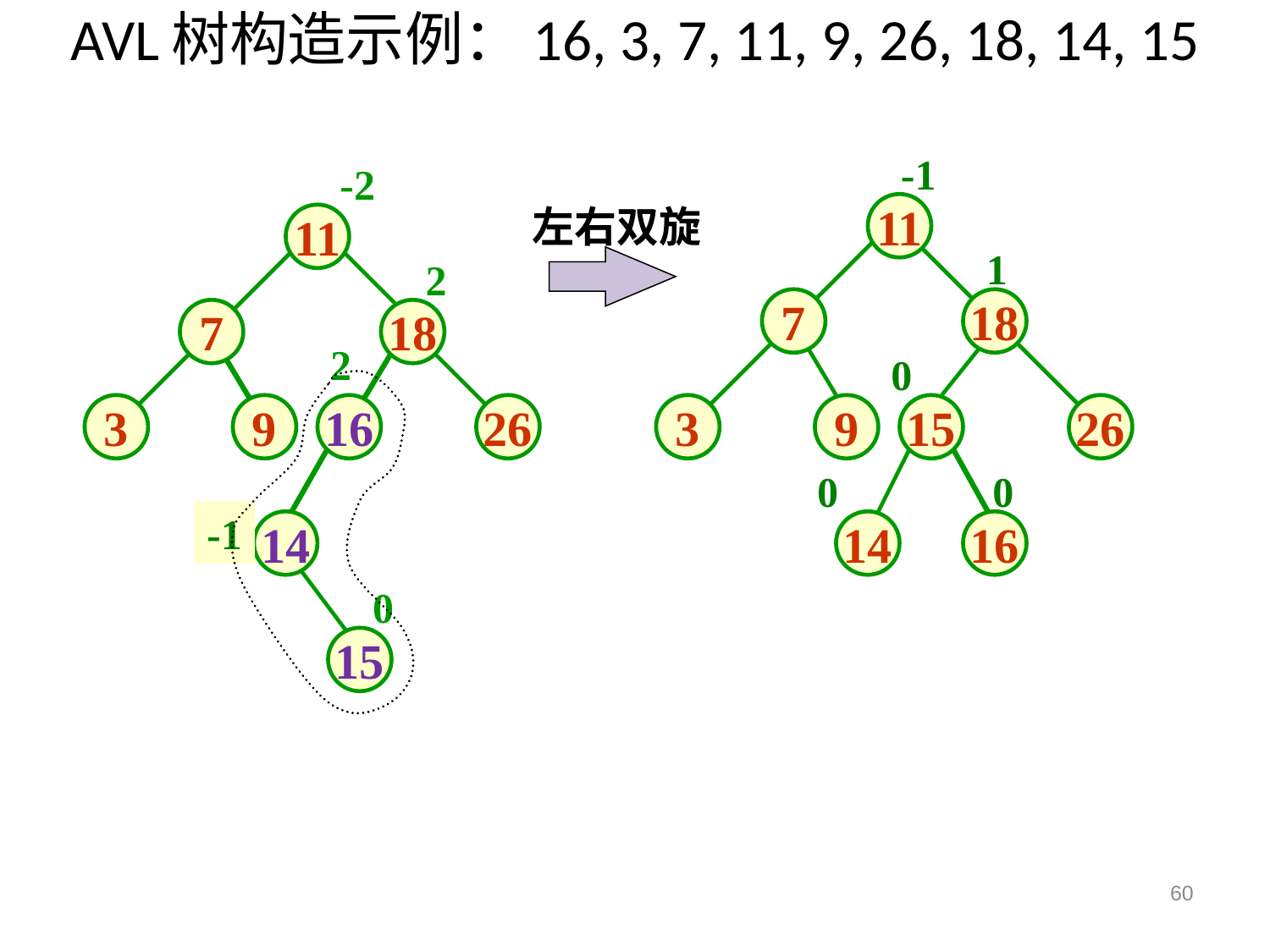

AVL树构造示例：16, 3, 7, 11, 9, 26, 18, 14, 15
-1
11

1

7
18

0

3
9
15
26

0
0
14
16
-2
11

2
7
18
2

3
9
16
26

-1
14

0
15
左右双旋

60